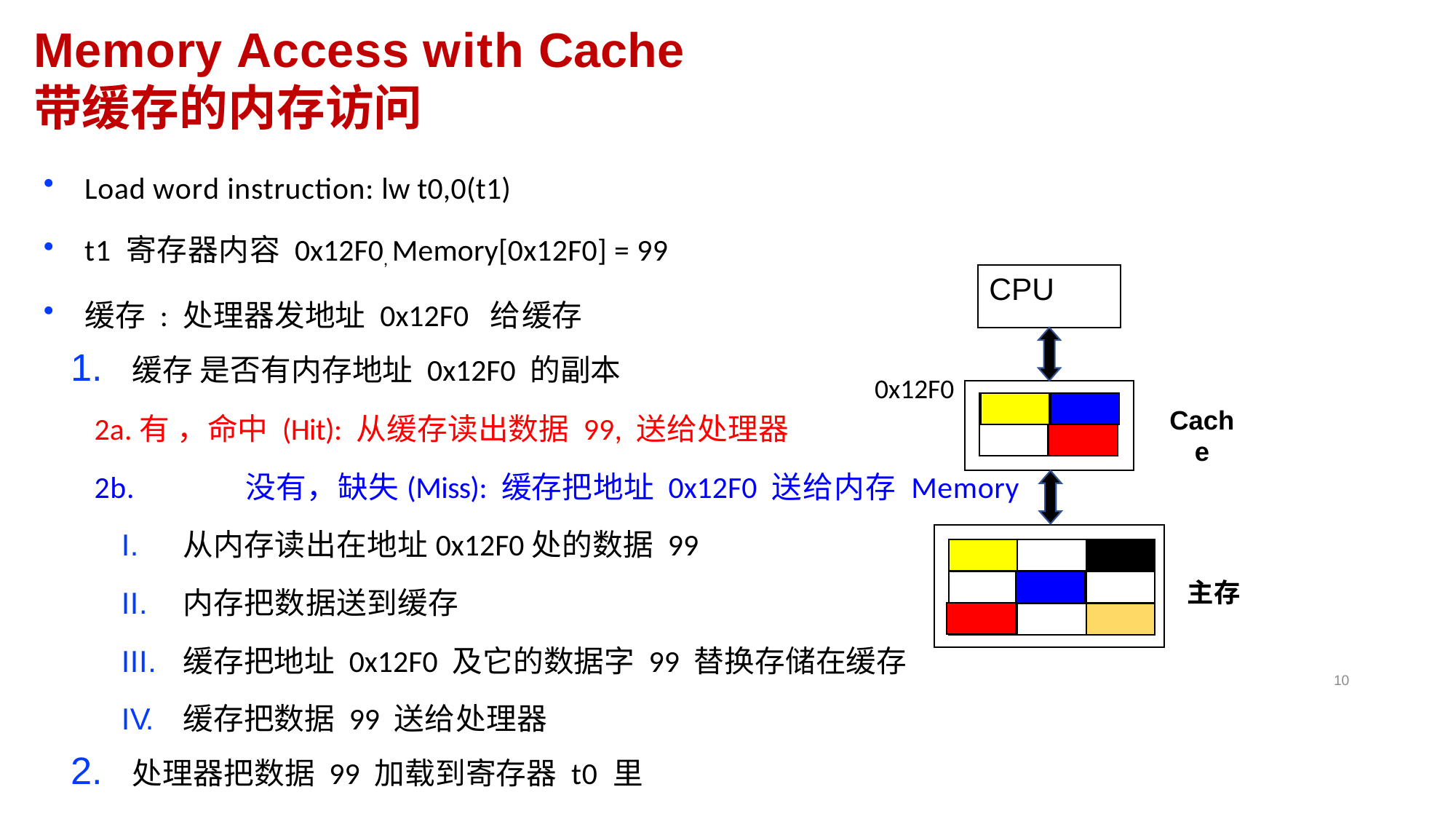

# Memory Access with Cache 带缓存的内存访问
Load word instruction: lw t0,0(t1)
t1 寄存器内容 0x12F0, Memory[0x12F0] = 99
缓存 : 处理器发地址 0x12F0  给缓存
缓存 是否有内存地址 0x12F0 的副本
2a.有 ，命中 (Hit): 从缓存读出数据 99, 送给处理器
2b.	没有，缺失(Miss): 缓存把地址 0x12F0 送给内存 Memory
从内存读出在地址0x12F0处的数据 99
内存把数据送到缓存
缓存把地址 0x12F0 及它的数据字 99 替换存储在缓存
缓存把数据 99 送给处理器
处理器把数据 99 加载到寄存器 t0 里
Weaver
Computer Science 61C Spring 2019

CPU

0x12F0

Cache

主存

10